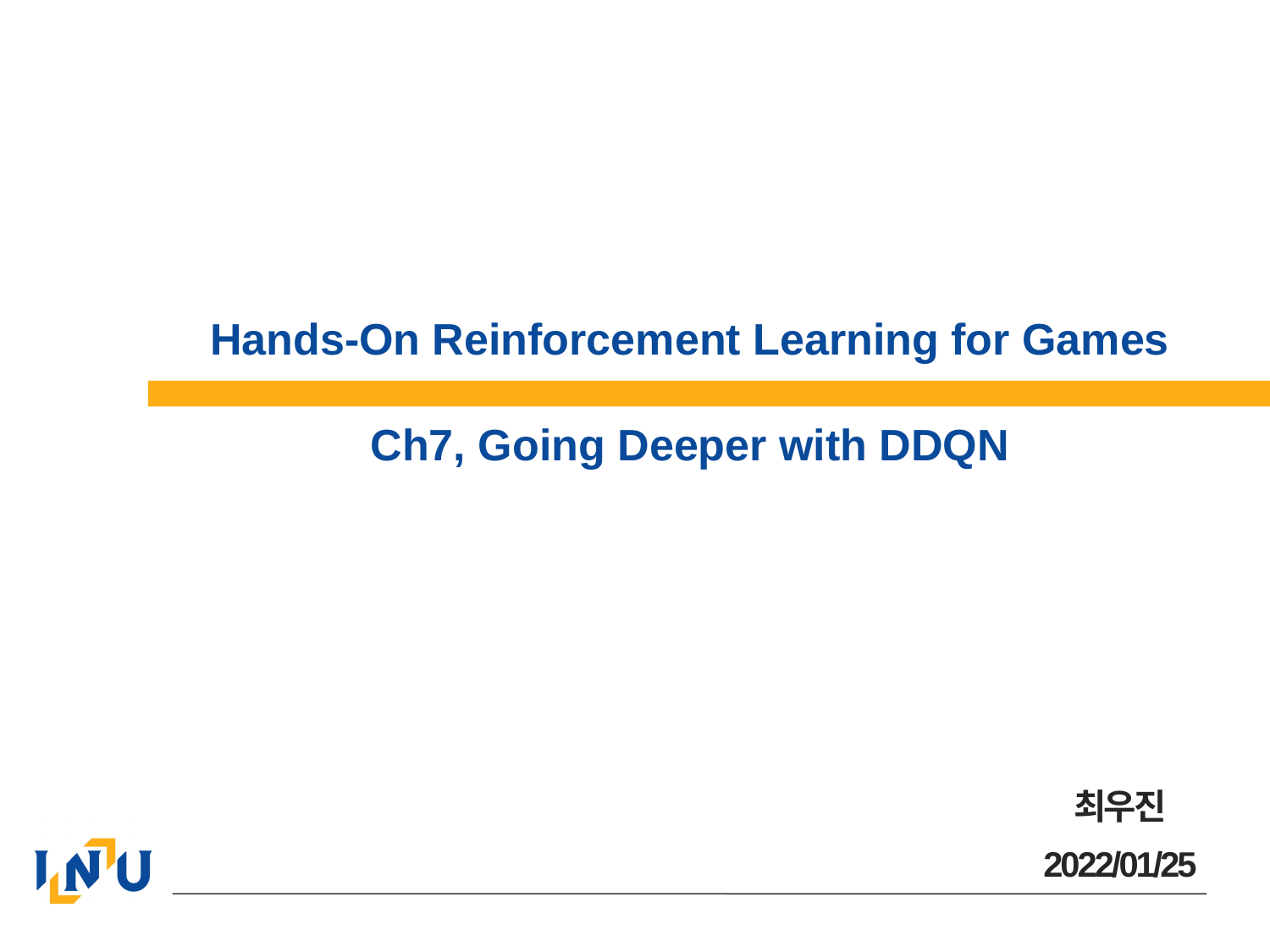

# Hands-On Reinforcement Learning for Games Ch7, Going Deeper with DDQN
최우진
2022/01/25